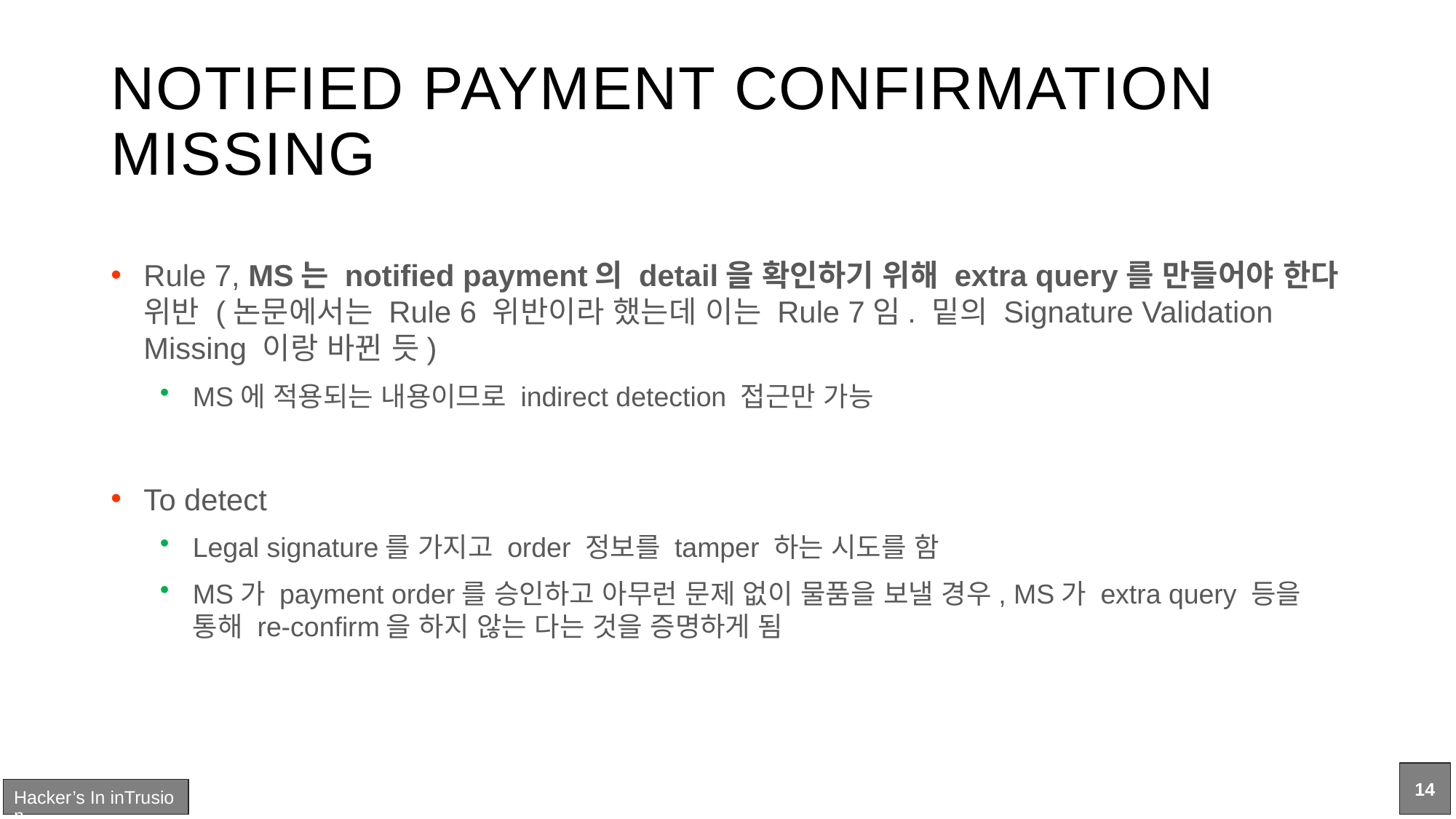

# NOTIFIED PAYMENT CONFIRMATION MISSING

Rule 7, MS는 notified payment의 detail을 확인하기 위해 extra query를 만들어야 한다 위반 (논문에서는 Rule 6 위반이라 했는데 이는 Rule 7임. 밑의 Signature Validation Missing 이랑 바뀐 듯)
MS에 적용되는 내용이므로 indirect detection 접근만 가능

To detect
Legal signature를 가지고 order 정보를 tamper 하는 시도를 함
MS가 payment order를 승인하고 아무런 문제 없이 물품을 보낼 경우, MS가 extra query 등을 통해 re-confirm을 하지 않는 다는 것을 증명하게 됨

14
Hacker’s In inTrusion